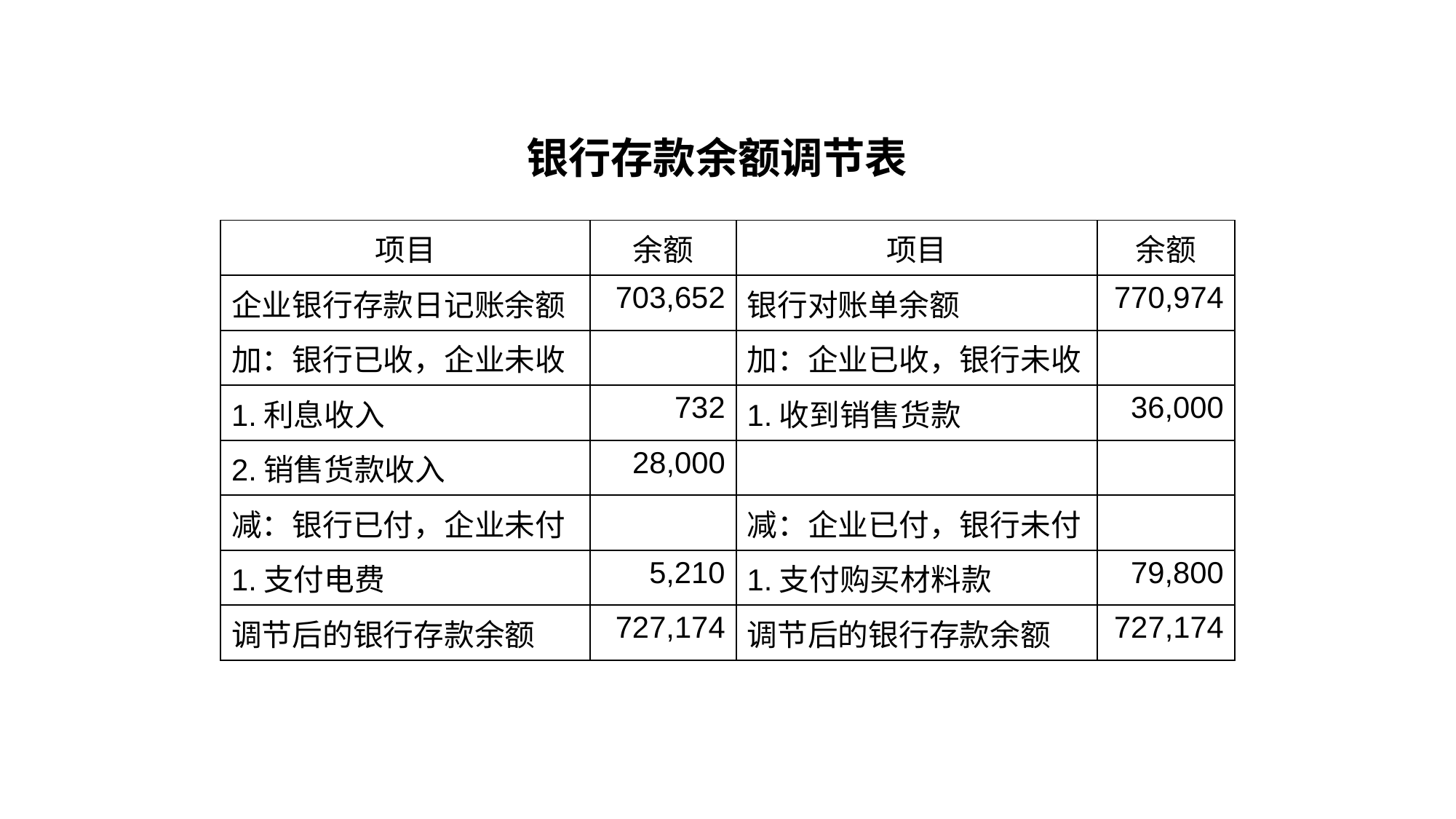

银行存款余额调节表
| 项目 | 余额 | 项目 | 余额 |
| --- | --- | --- | --- |
| 企业银行存款日记账余额 | 703,652 | 银行对账单余额 | 770,974 |
| 加：银行已收，企业未收 |  | 加：企业已收，银行未收 |  |
| 1.利息收入 | 732 | 1.收到销售货款 | 36,000 |
| 2.销售货款收入 | 28,000 |  |  |
| 减：银行已付，企业未付 |  | 减：企业已付，银行未付 |  |
| 1.支付电费 | 5,210 | 1.支付购买材料款 | 79,800 |
| 调节后的银行存款余额 | 727,174 | 调节后的银行存款余额 | 727,174 |